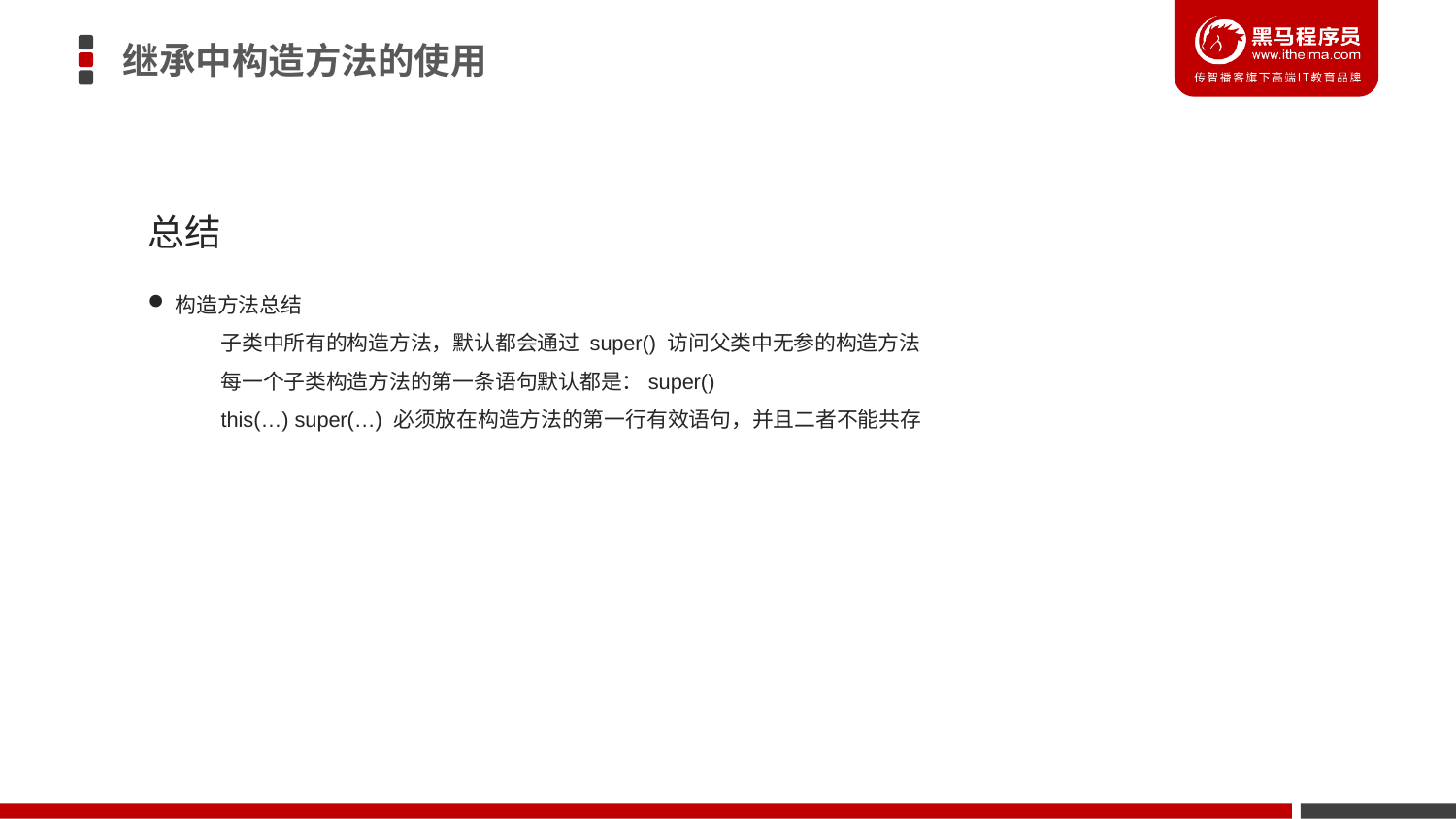

继承中构造方法的使用
总结
构造方法总结
子类中所有的构造方法，默认都会通过 super() 访问父类中无参的构造方法
每一个子类构造方法的第一条语句默认都是：super()
this(…) super(…) 必须放在构造方法的第一行有效语句，并且二者不能共存